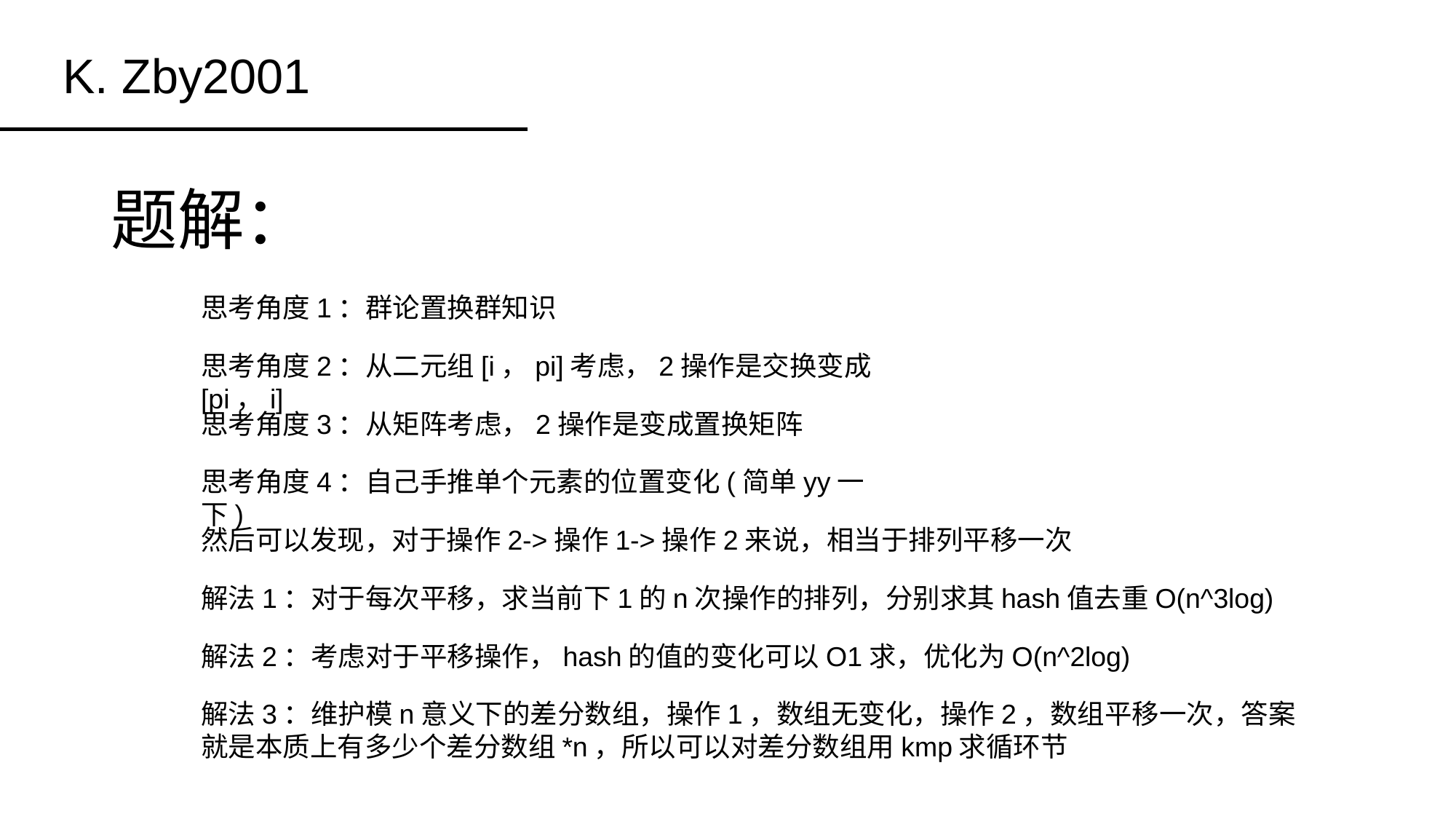

K. Zby2001
# 题解：
思考角度1：群论置换群知识
思考角度2：从二元组[i，pi]考虑，2操作是交换变成[pi，i]
思考角度3：从矩阵考虑，2操作是变成置换矩阵
思考角度4：自己手推单个元素的位置变化(简单yy一下)
然后可以发现，对于操作2->操作1->操作2来说，相当于排列平移一次
解法1：对于每次平移，求当前下1的n次操作的排列，分别求其hash值去重O(n^3log)
解法2：考虑对于平移操作，hash的值的变化可以O1求，优化为O(n^2log)
解法3：维护模n意义下的差分数组，操作1，数组无变化，操作2，数组平移一次，答案就是本质上有多少个差分数组*n，所以可以对差分数组用kmp求循环节